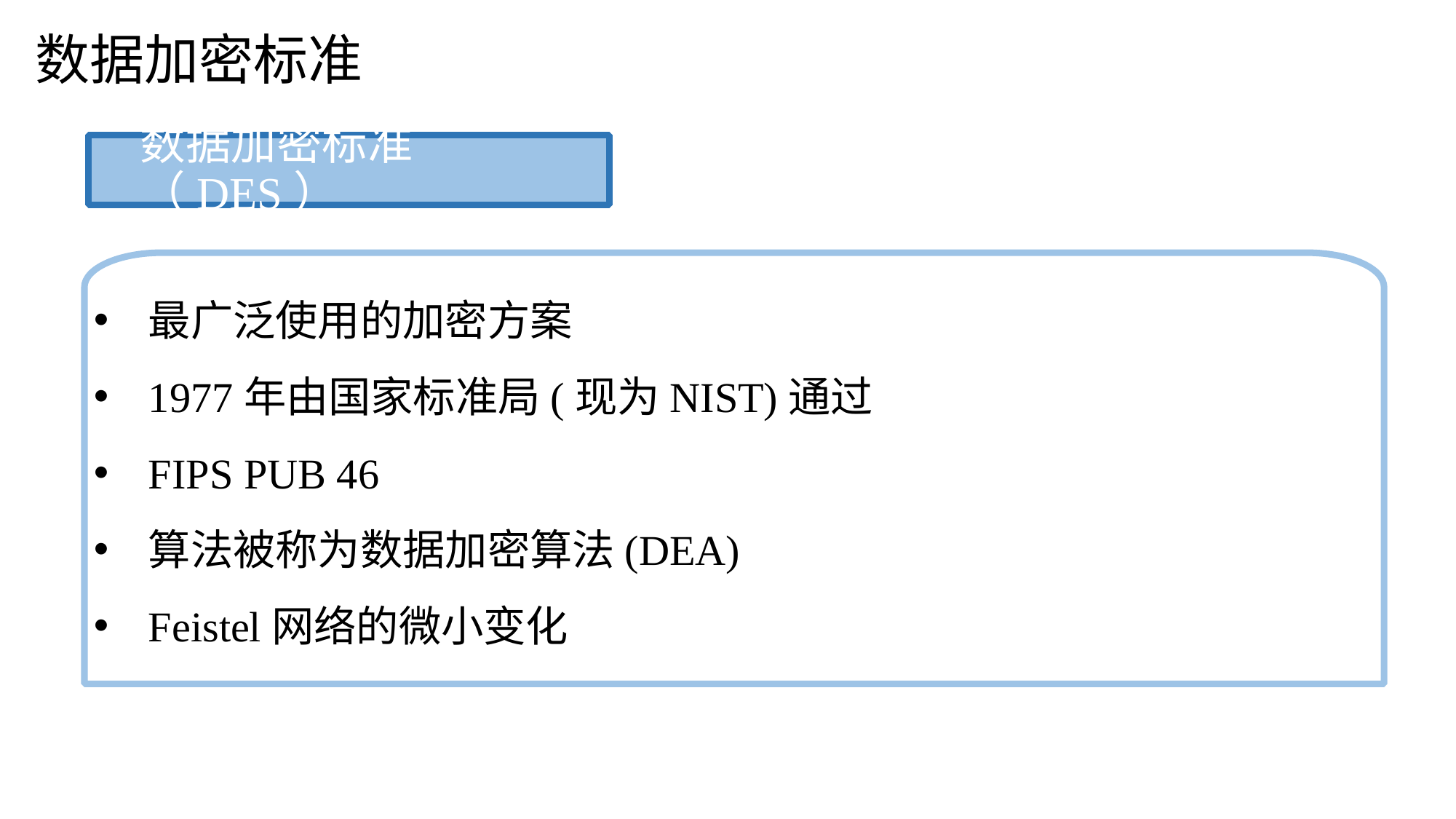

数据加密标准
数据加密标准（DES）
最广泛使用的加密方案
1977年由国家标准局(现为NIST)通过
FIPS PUB 46
算法被称为数据加密算法(DEA)
Feistel网络的微小变化